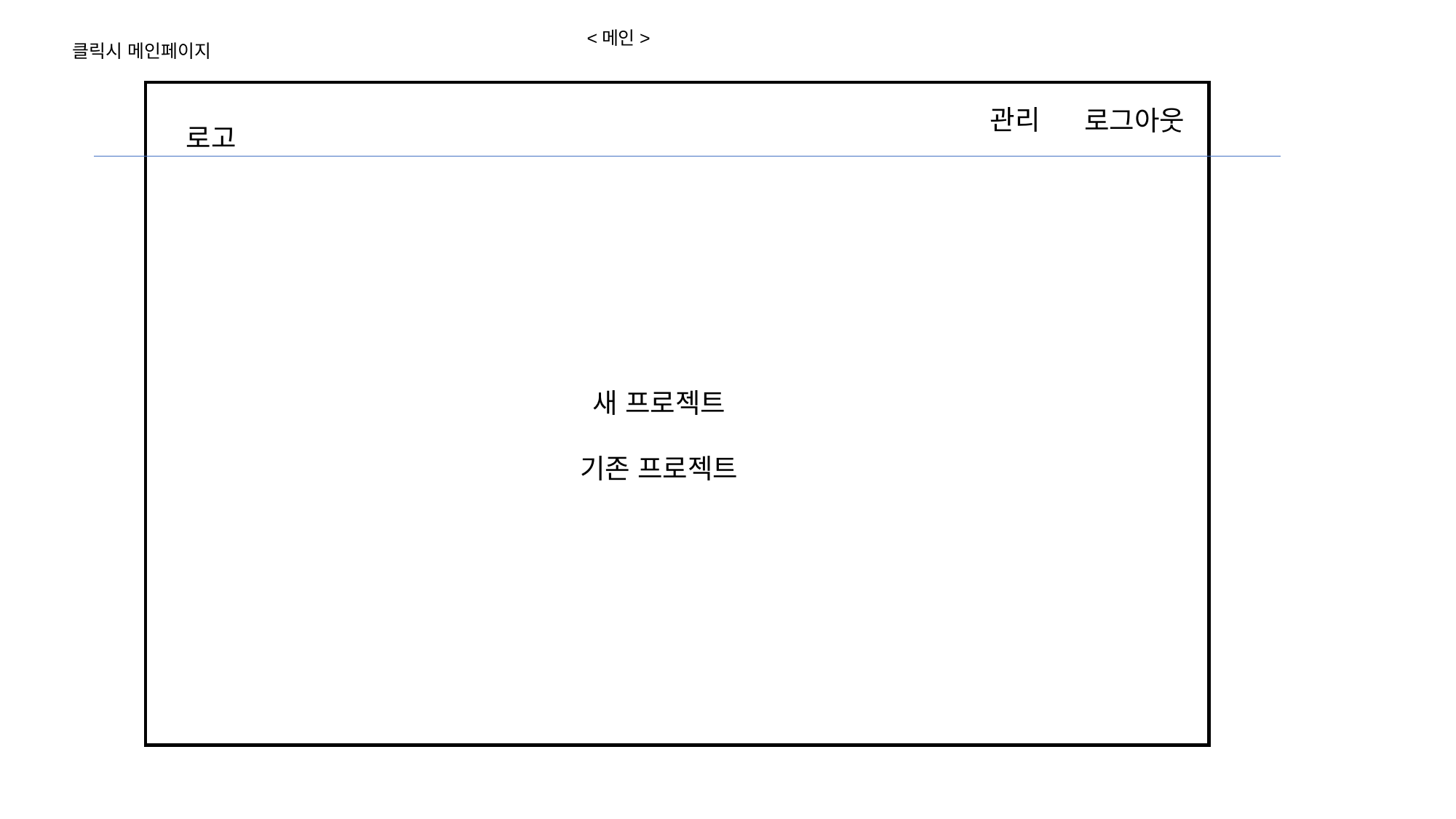

<메인>
클릭시 메인페이지

관리
로그아웃
로고
새 프로젝트

기존 프로젝트